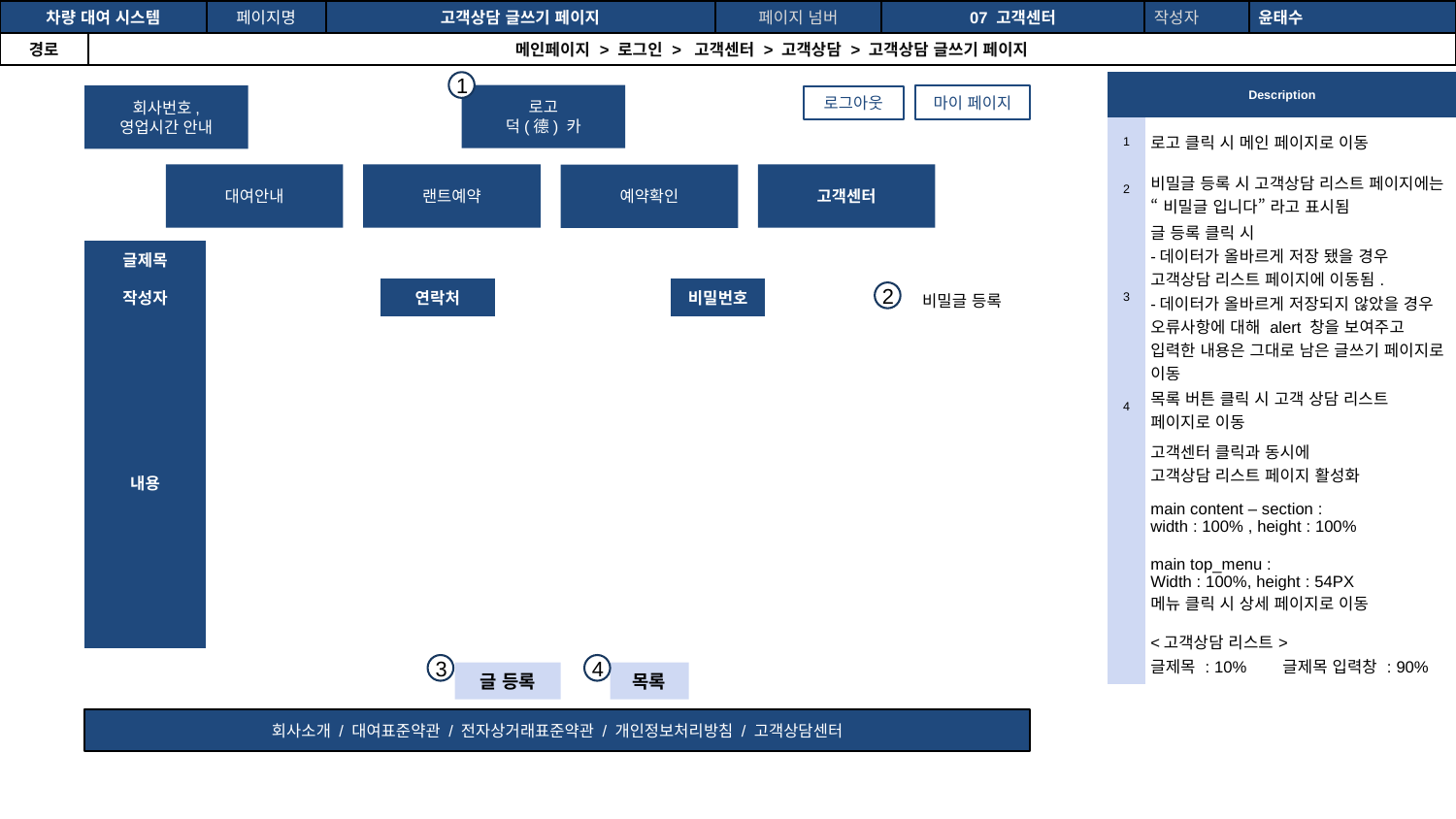

| 차량 대여 시스템 |  | 페이지명 | 고객상담 글쓰기 페이지 | 페이지 넘버 | 07 고객센터 | 작성자 | 윤태수 |
| --- | --- | --- | --- | --- | --- | --- | --- |
| 경로 | 메인페이지 > 로그인 > 고객센터 > 고객상담 > 고객상담 글쓰기 페이지 |  |  |  |  |  |  |
| Description |  |
| --- | --- |
| 1 | 로고 클릭 시 메인 페이지로 이동 |
| 2 | 비밀글 등록 시 고객상담 리스트 페이지에는 “비밀글 입니다” 라고 표시됨 |
| 3 | 글 등록 클릭 시 -데이터가 올바르게 저장 됐을 경우 고객상담 리스트 페이지에 이동됨. -데이터가 올바르게 저장되지 않았을 경우 오류사항에 대해 alert 창을 보여주고 입력한 내용은 그대로 남은 글쓰기 페이지로 이동 \*글 등록시 카테고리 미답변으로 설정 됨 |
| 4 | 목록 버튼 클릭 시 고객 상담 리스트 페이지로 이동 |
|  | 고객센터 클릭과 동시에 고객상담 리스트 페이지 활성화 |
|  | main content – section : width : 100% , height : 100% |
|  | main top\_menu : Width : 100%, height : 54PX 메뉴 클릭 시 상세 페이지로 이동 |
|  | <고객상담 리스트> 글제목 : 10% 글제목 입력창 : 90% |
1
로고
덕(德) 카
회사번호,
영업시간 안내
마이 페이지
로그아웃
대여안내
랜트예약
고객센터
예약확인
| 글제목 | 작성일 |  |  |  |  |
| --- | --- | --- | --- | --- | --- |
| 작성자 |  | 연락처 |  | 비밀번호 |  |
| 내용 |  |  |  |  |  |
2
| 비밀글 등록 |
| --- |
3
4
글 등록
목록
회사소개 / 대여표준약관 / 전자상거래표준약관 / 개인정보처리방침 / 고객상담센터